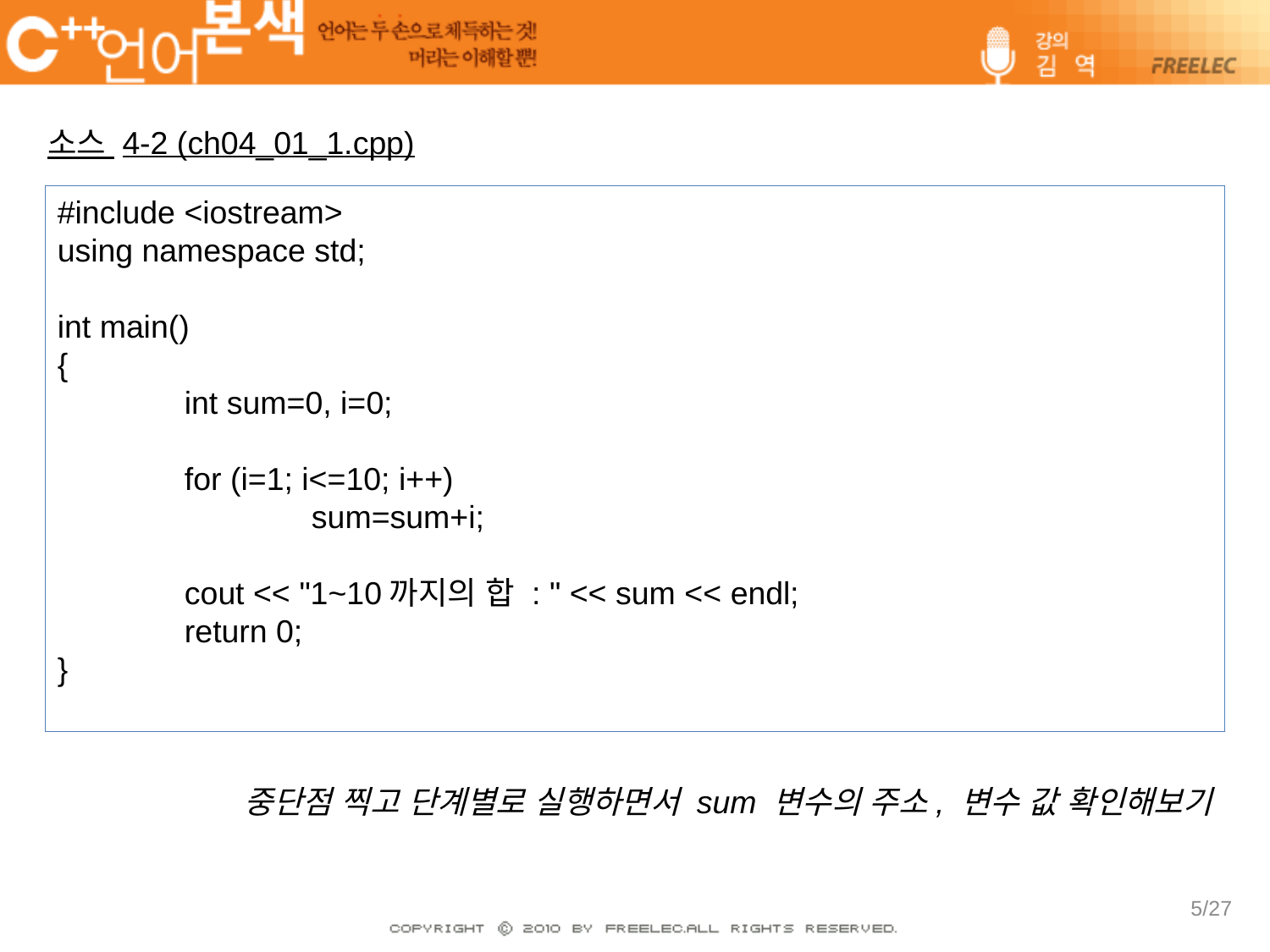

소스 4-2 (ch04_01_1.cpp)
#include <iostream>
using namespace std;

int main()
{
	int sum=0, i=0;

	for (i=1; i<=10; i++)
		sum=sum+i;

	cout << "1~10까지의 합 : " << sum << endl;
	return 0;
}

중단점 찍고 단계별로 실행하면서 sum 변수의 주소, 변수 값 확인해보기
5/27